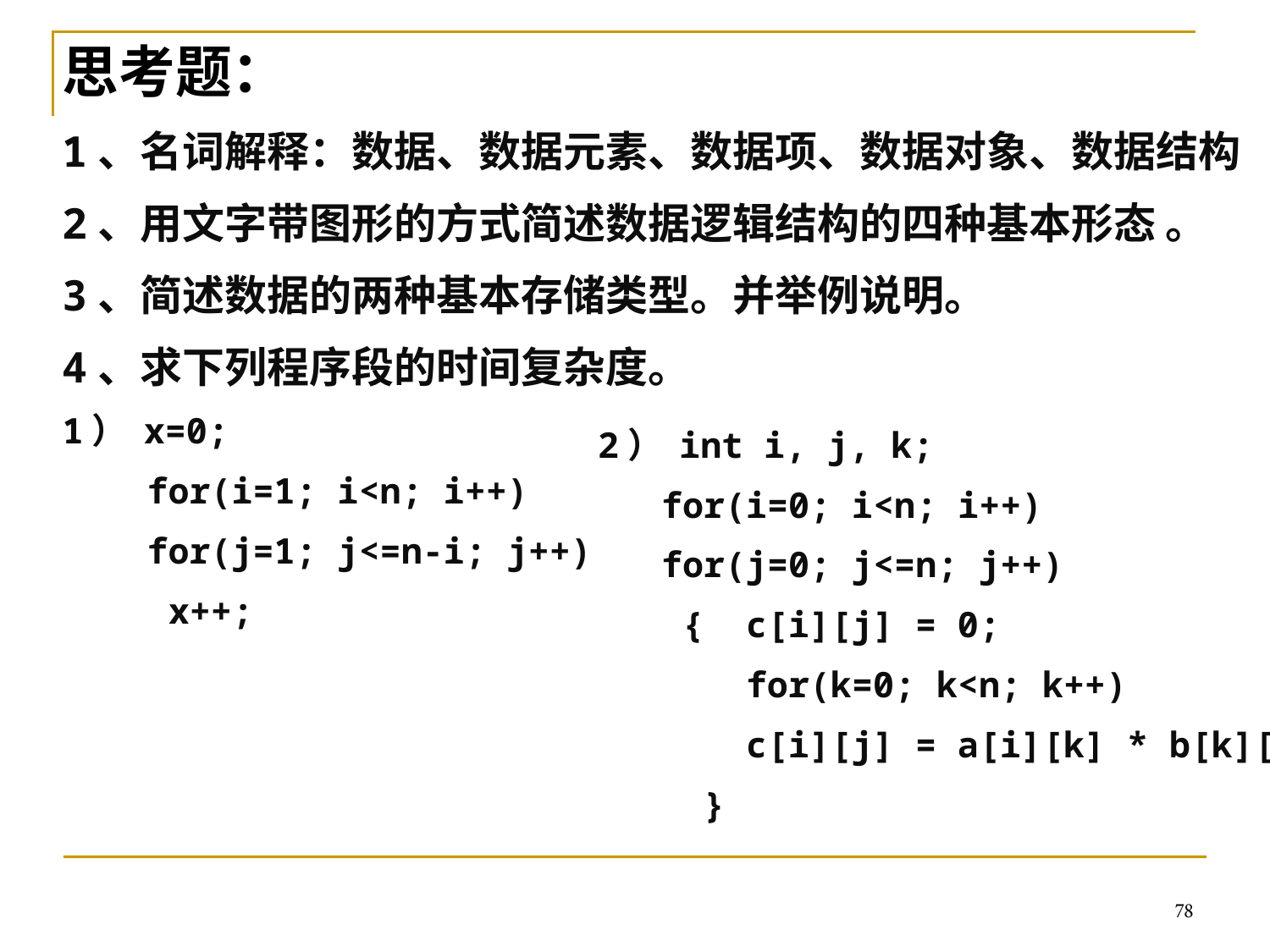

思考题：
1、名词解释：数据、数据元素、数据项、数据对象、数据结构
2、用文字带图形的方式简述数据逻辑结构的四种基本形态 。
3、简述数据的两种基本存储类型。并举例说明。
4、求下列程序段的时间复杂度。
1） x=0;
    for(i=1; i<n; i++)
    for(j=1; j<=n-i; j++)
     x++;
2） int i, j, k;
   for(i=0; i<n; i++)
   for(j=0; j<=n; j++)
    {  c[i][j] = 0;
       for(k=0; k<n; k++)
       c[i][j] = a[i][k] * b[k][j]
     }
78